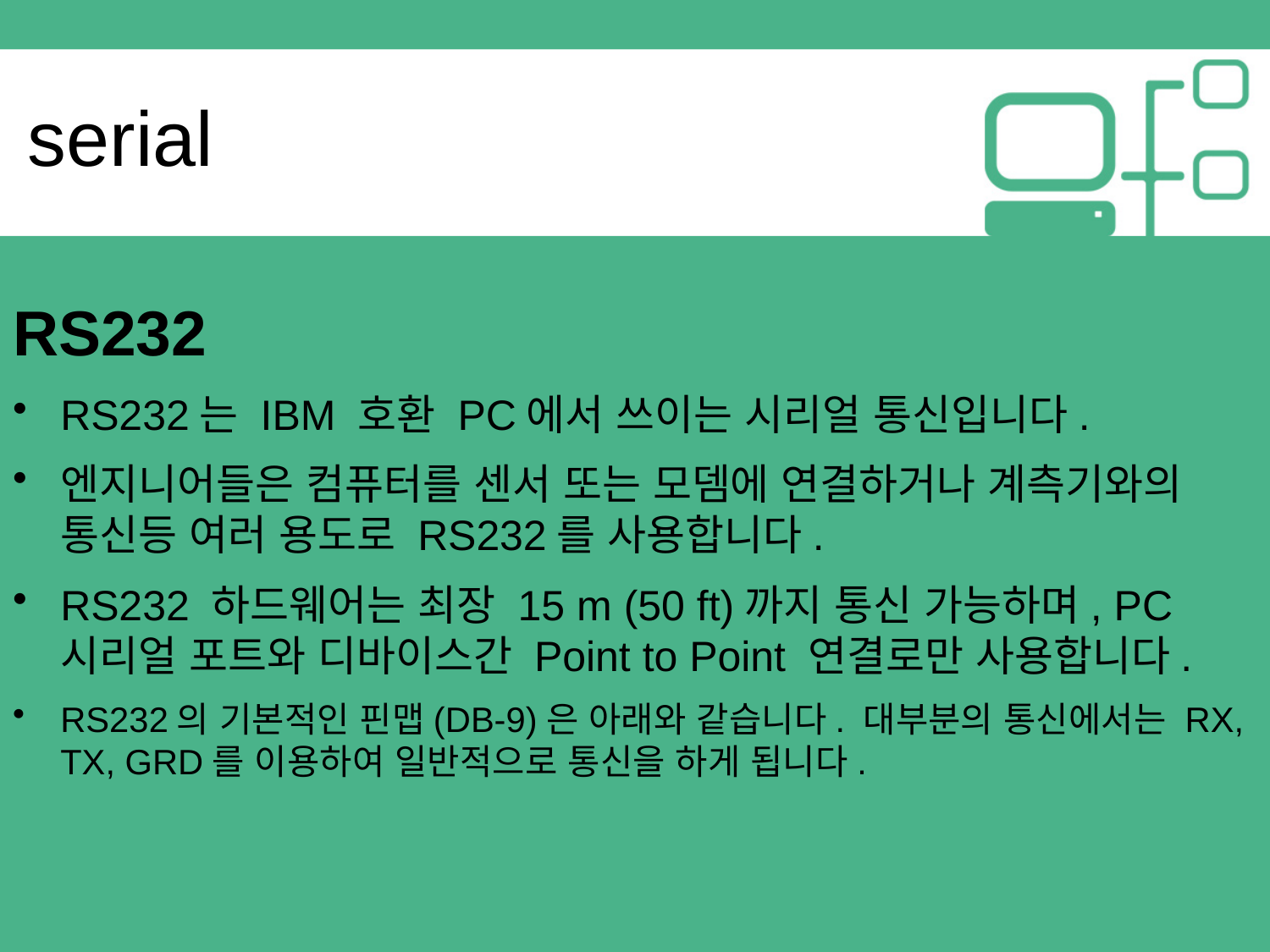

# serial
RS232
RS232는 IBM 호환 PC에서 쓰이는 시리얼 통신입니다.
엔지니어들은 컴퓨터를 센서 또는 모뎀에 연결하거나 계측기와의 통신등 여러 용도로 RS232를 사용합니다.
RS232 하드웨어는 최장 15 m (50 ft)까지 통신 가능하며, PC 시리얼 포트와 디바이스간 Point to Point 연결로만 사용합니다.
RS232의 기본적인 핀맵(DB-9)은 아래와 같습니다. 대부분의 통신에서는 RX, TX, GRD를 이용하여 일반적으로 통신을 하게 됩니다.